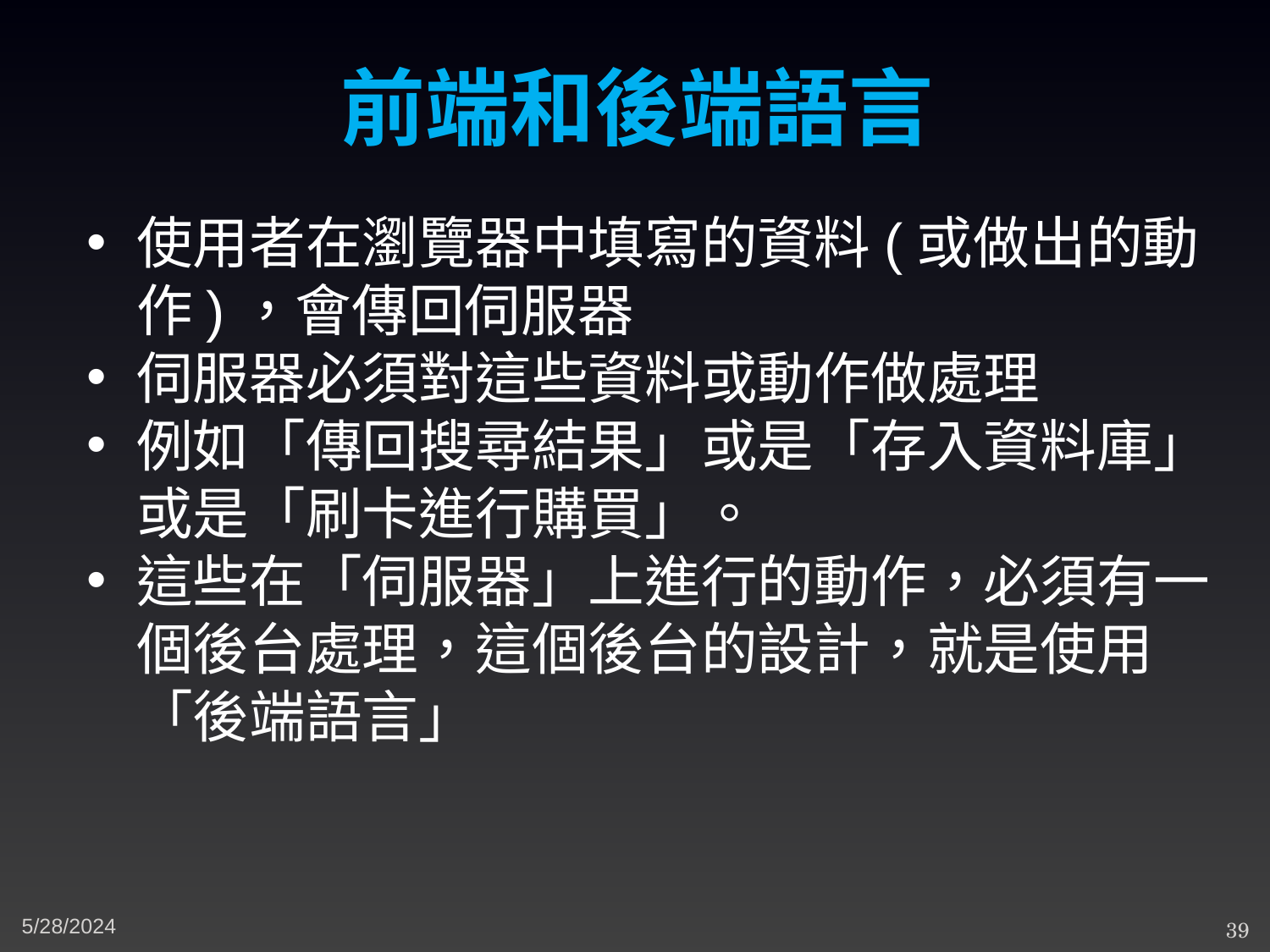

前端和後端語言
使用者在瀏覽器中填寫的資料(或做出的動作)，會傳回伺服器
伺服器必須對這些資料或動作做處理
例如「傳回搜尋結果」或是「存入資料庫」或是「刷卡進行購買」。
這些在「伺服器」上進行的動作，必須有一個後台處理，這個後台的設計，就是使用「後端語言」
5/28/2024
39